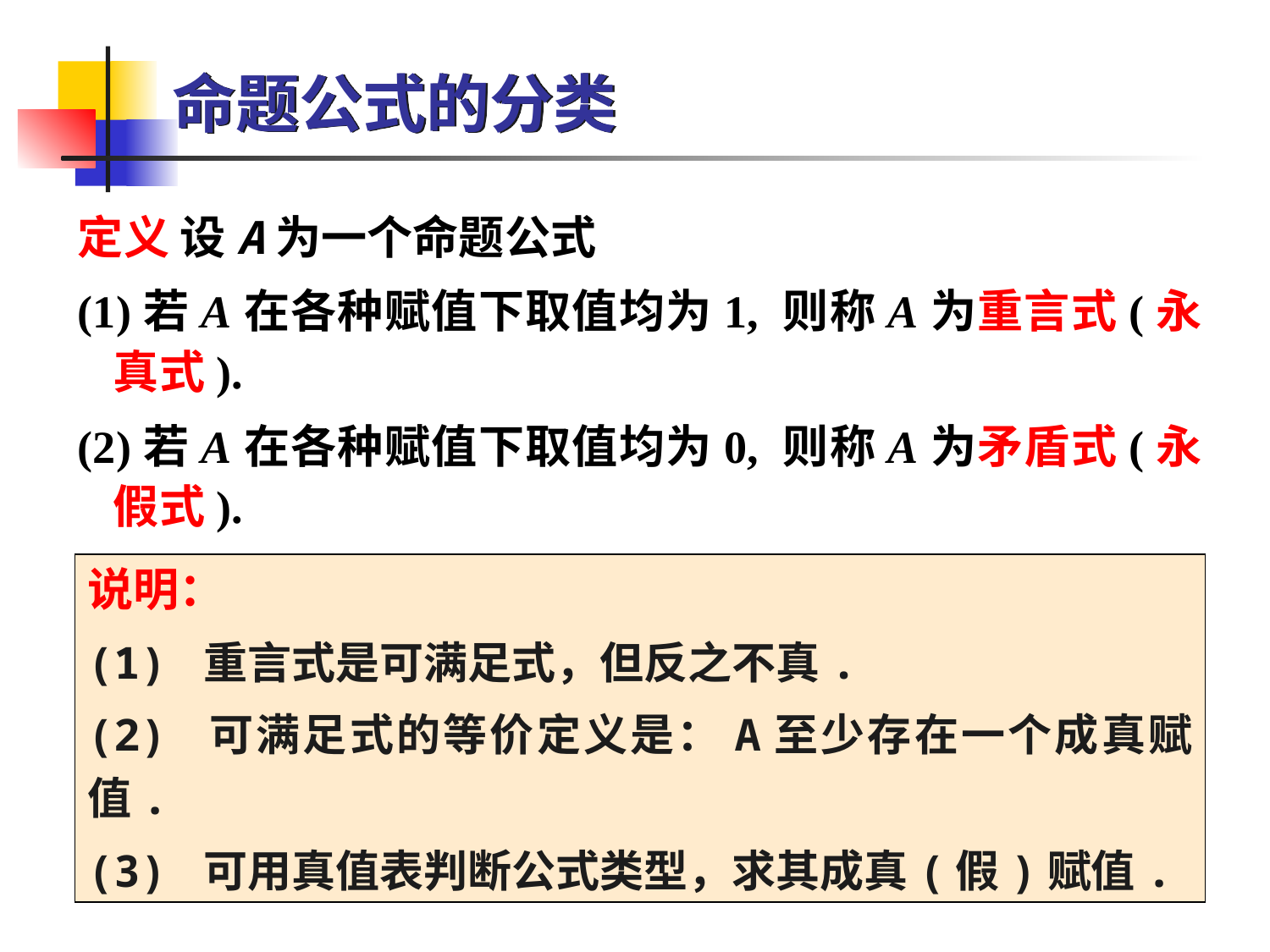

# 命题公式的分类
定义 设A为一个命题公式
(1)若A在各种赋值下取值均为1, 则称A为重言式(永真式).
(2)若A在各种赋值下取值均为0, 则称A为矛盾式(永假式).
(3)若A不是矛盾式，则称A为可满足式.

说明：
(1) 重言式是可满足式，但反之不真.
(2) 可满足式的等价定义是：A至少存在一个成真赋值.
(3) 可用真值表判断公式类型，求其成真(假)赋值.